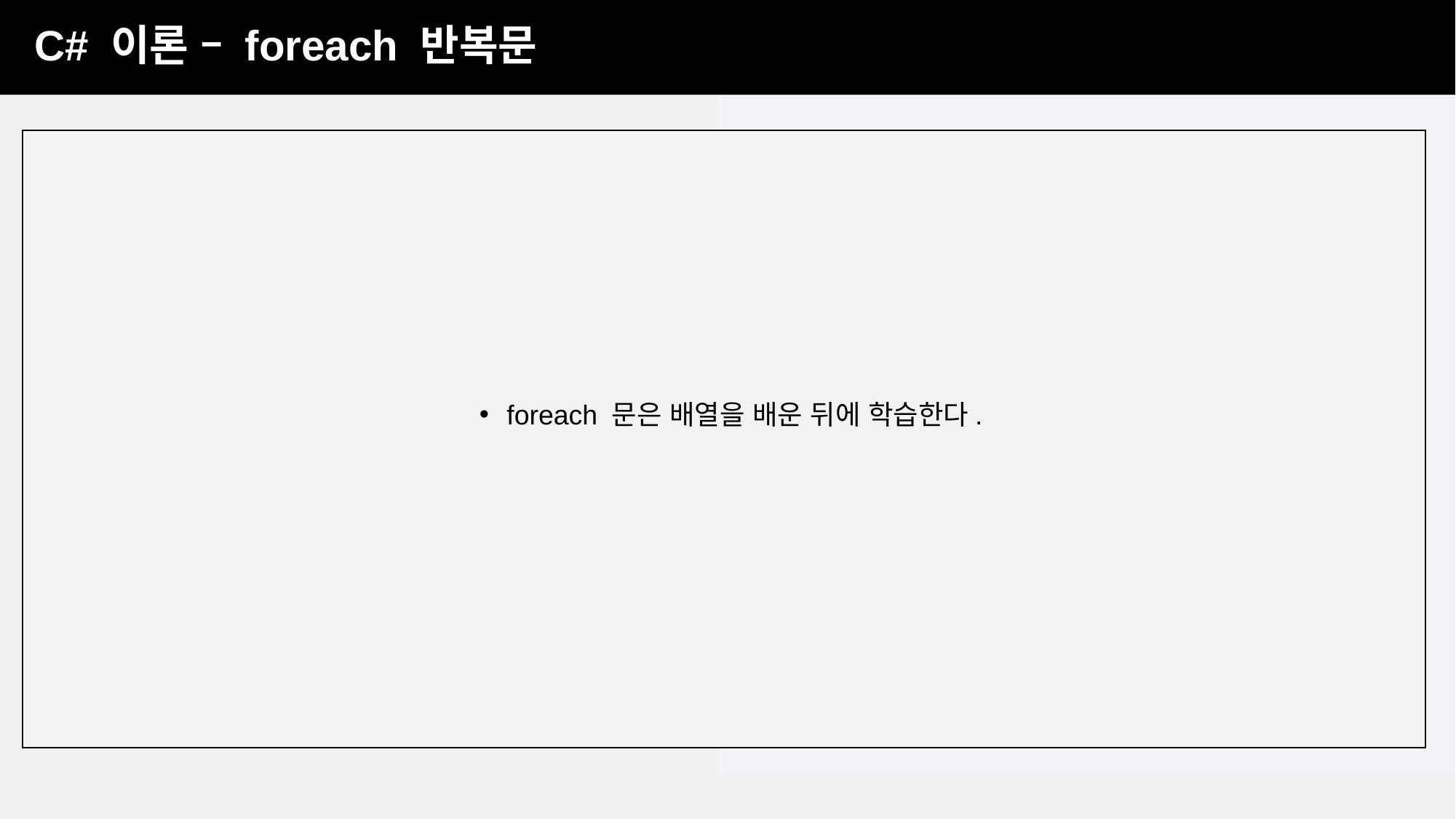

C# 이론 – foreach 반복문
foreach 문은 배열을 배운 뒤에 학습한다.